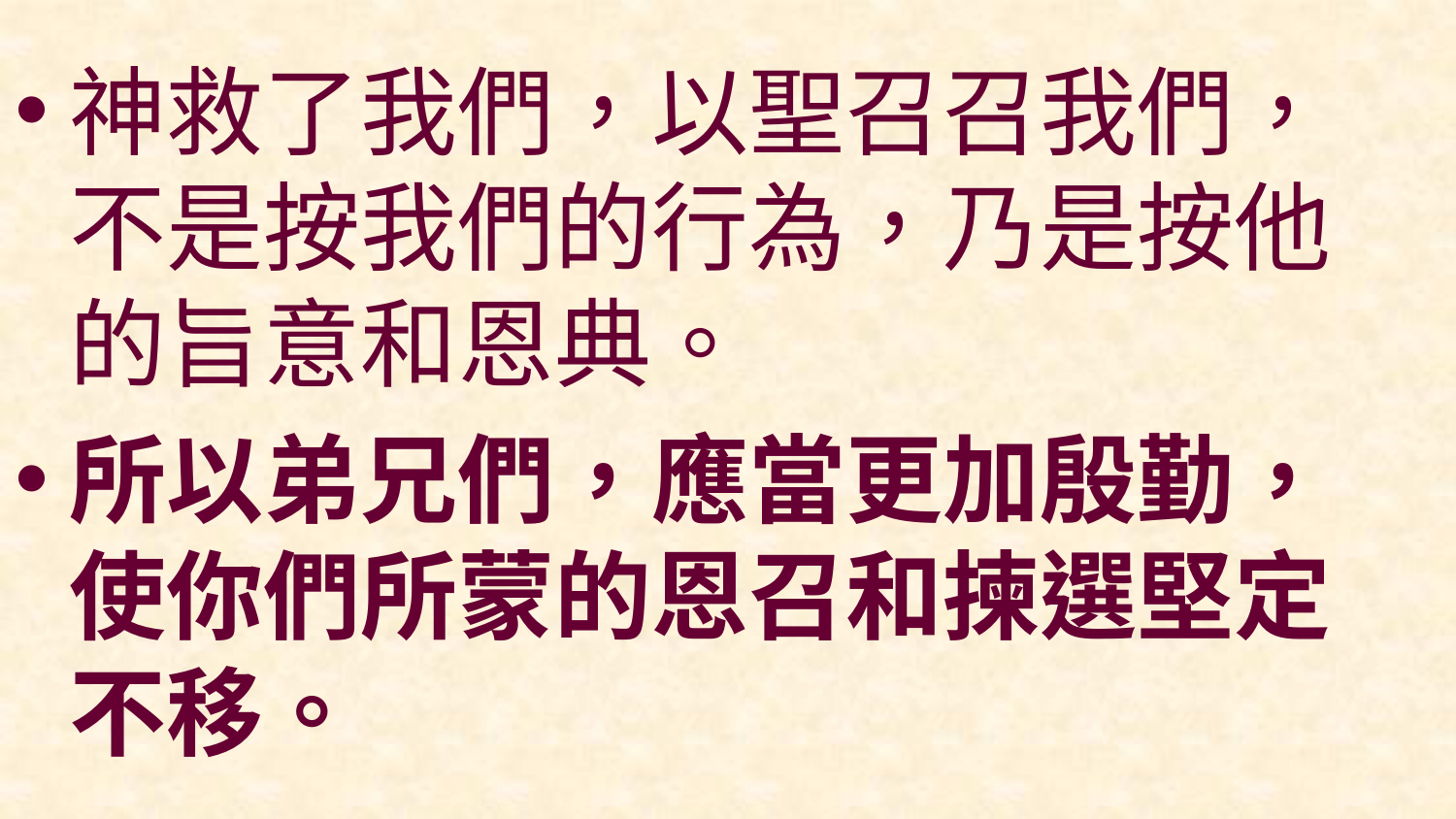

神救了我們，以聖召召我們，不是按我們的行為，乃是按他的旨意和恩典。
所以弟兄們，應當更加殷勤，使你們所蒙的恩召和揀選堅定不移。